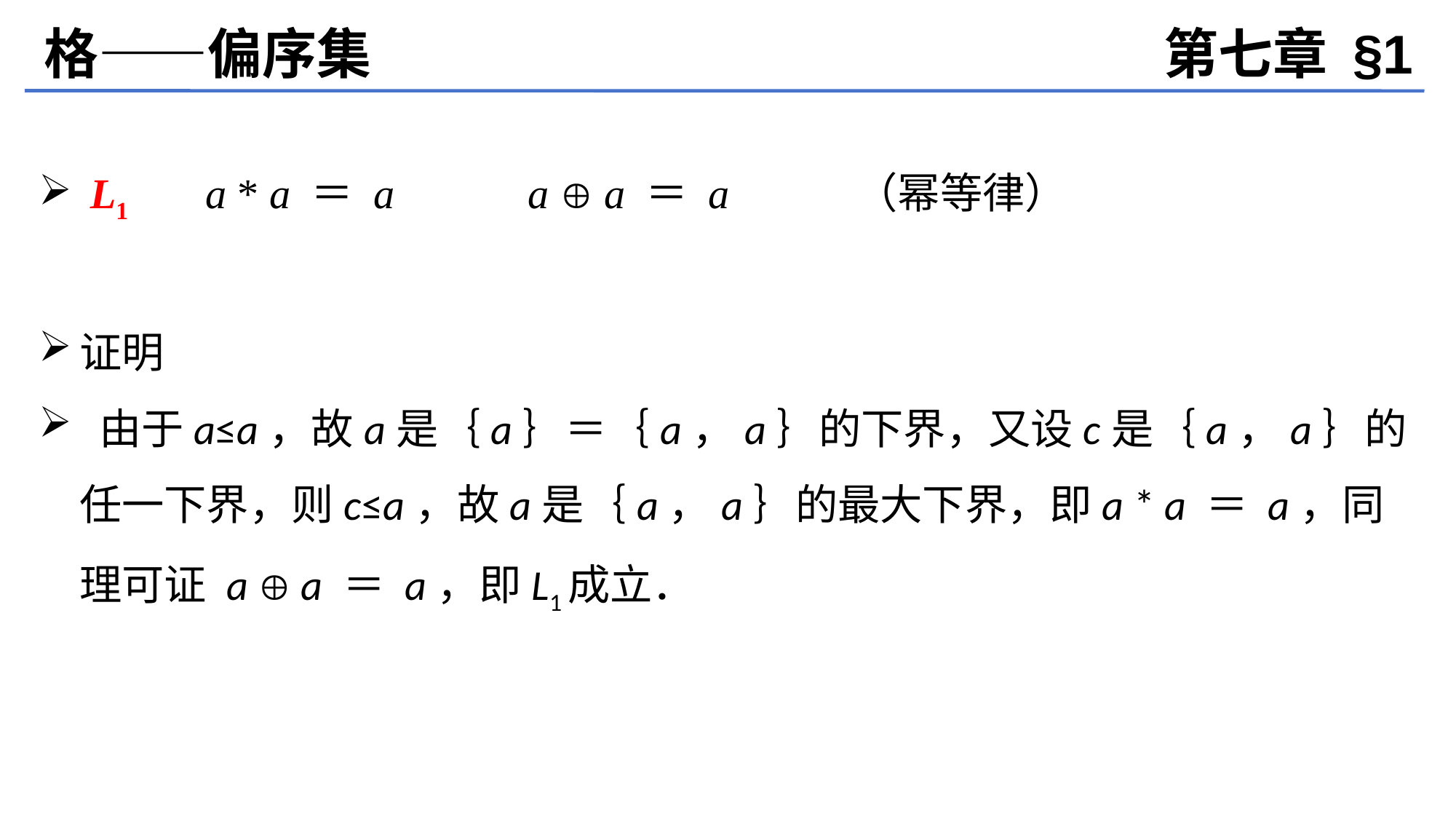

格——偏序集
第七章 §1
 L1　  a * a ＝ a　　   a ⊕ a ＝ a           （幂等律）

证明
 由于a≤a，故a是｛a｝＝｛a，a｝的下界，又设c是｛a，a｝的任一下界，则c≤a，故a是｛a，a｝的最大下界，即a * a ＝ a，同理可证 a ⊕ a ＝ a，即L1成立．